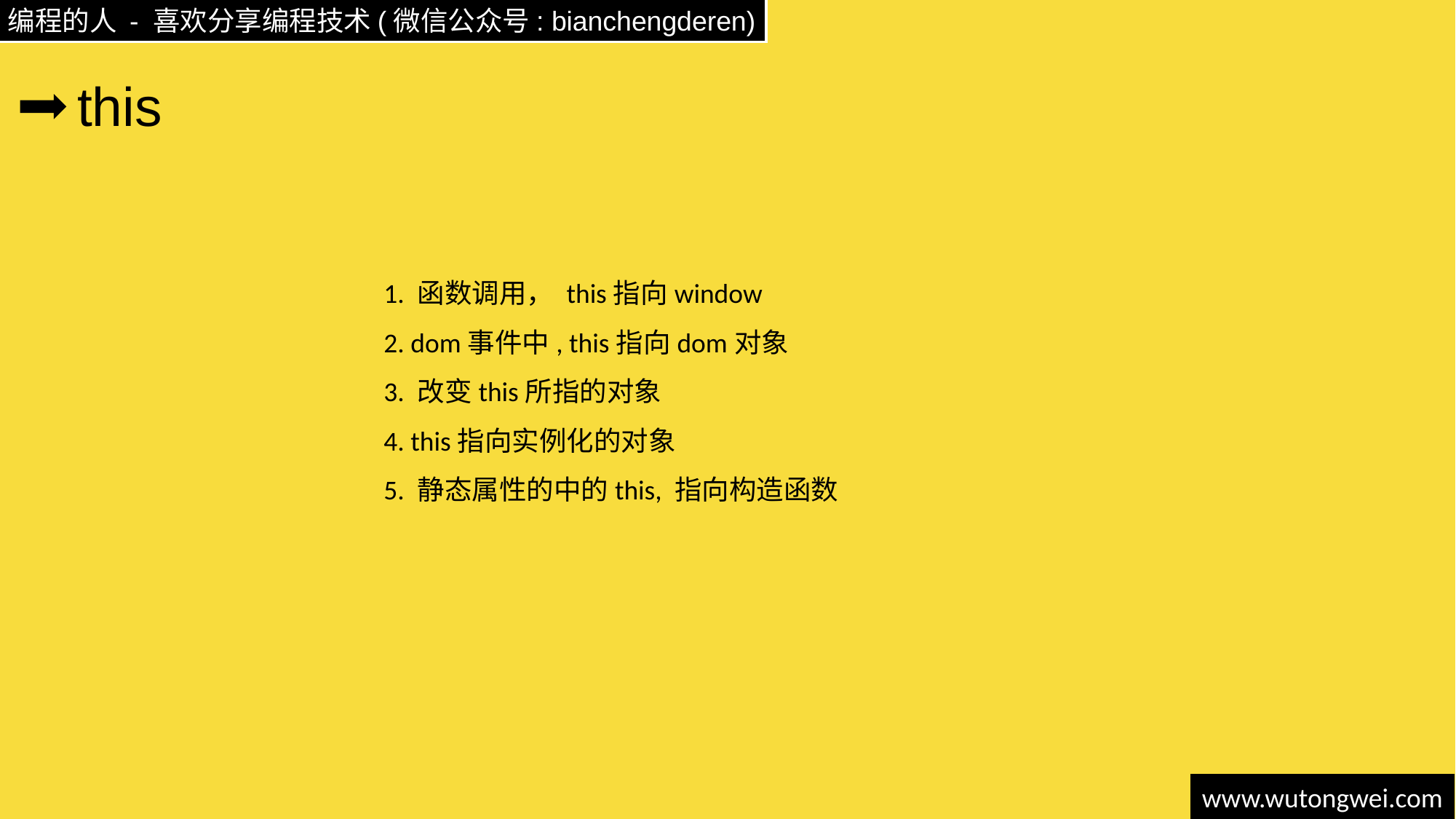

# this
1. 函数调用， this指向window
2. dom事件中, this指向dom对象
3. 改变this所指的对象
4. this指向实例化的对象
5. 静态属性的中的this, 指向构造函数